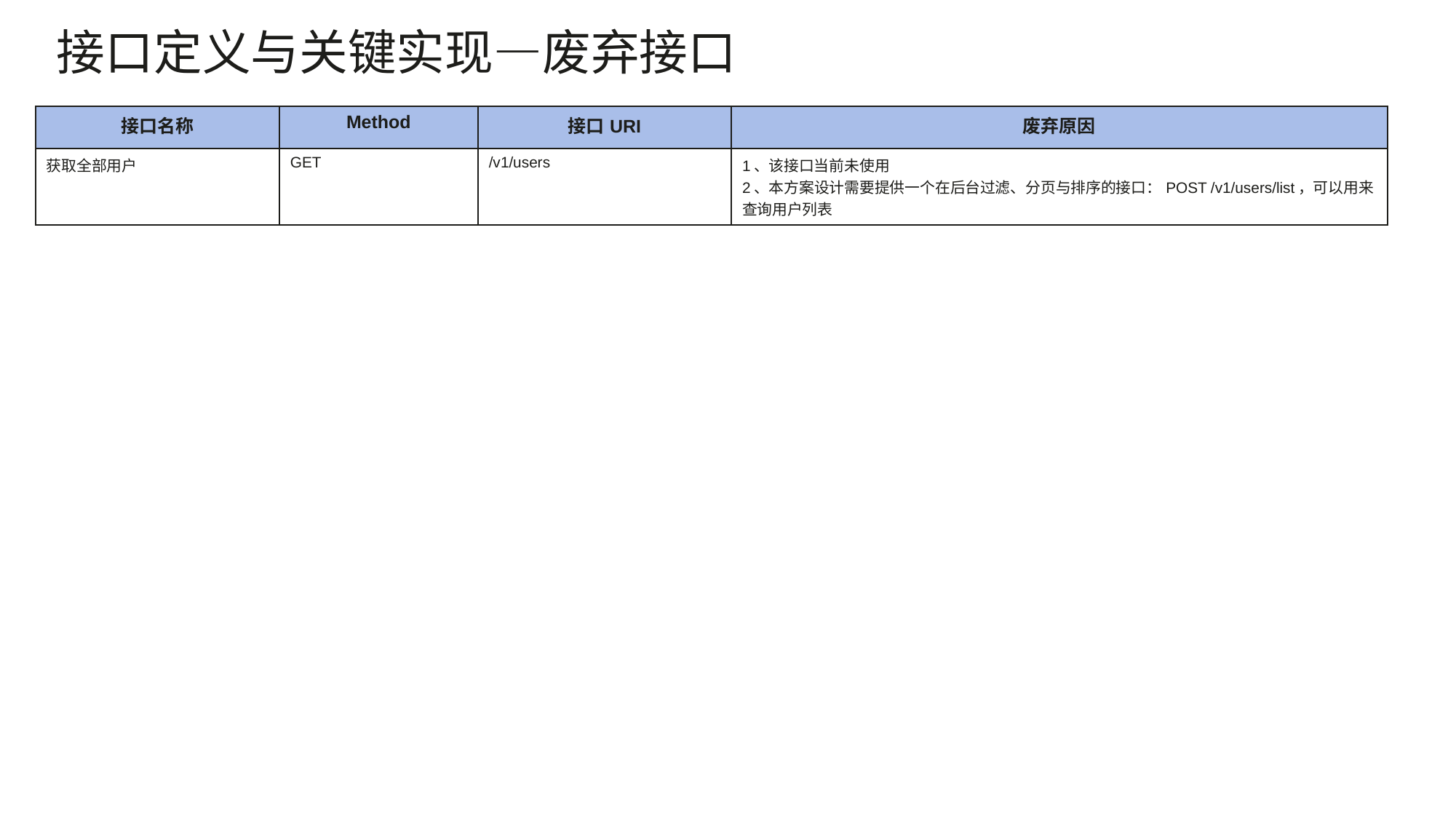

接口定义与关键实现—废弃接口
| 接口名称 | Method | 接口URI | 废弃原因 |
| --- | --- | --- | --- |
| 获取全部用户 | GET | /v1/users | 1、该接口当前未使用 2、本方案设计需要提供一个在后台过滤、分页与排序的接口：POST /v1/users/list，可以用来查询用户列表 |